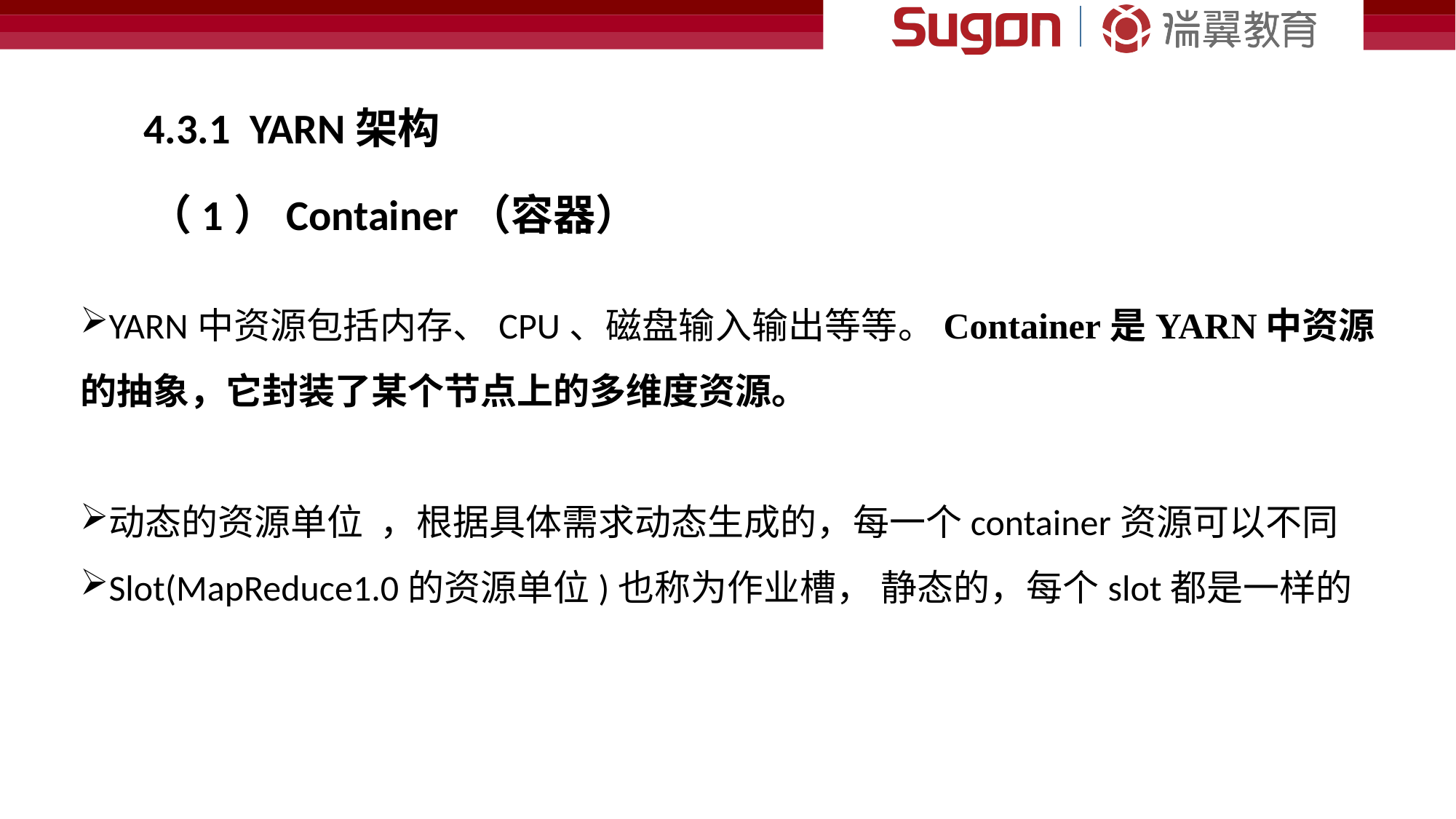

4.3.1  YARN架构
（1）Container（容器）
YARN中资源包括内存、CPU、磁盘输入输出等等。Container是YARN中资源的抽象，它封装了某个节点上的多维度资源。

动态的资源单位  ，根据具体需求动态生成的，每一个container资源可以不同
Slot(MapReduce1.0的资源单位)也称为作业槽， 静态的，每个slot都是一样的